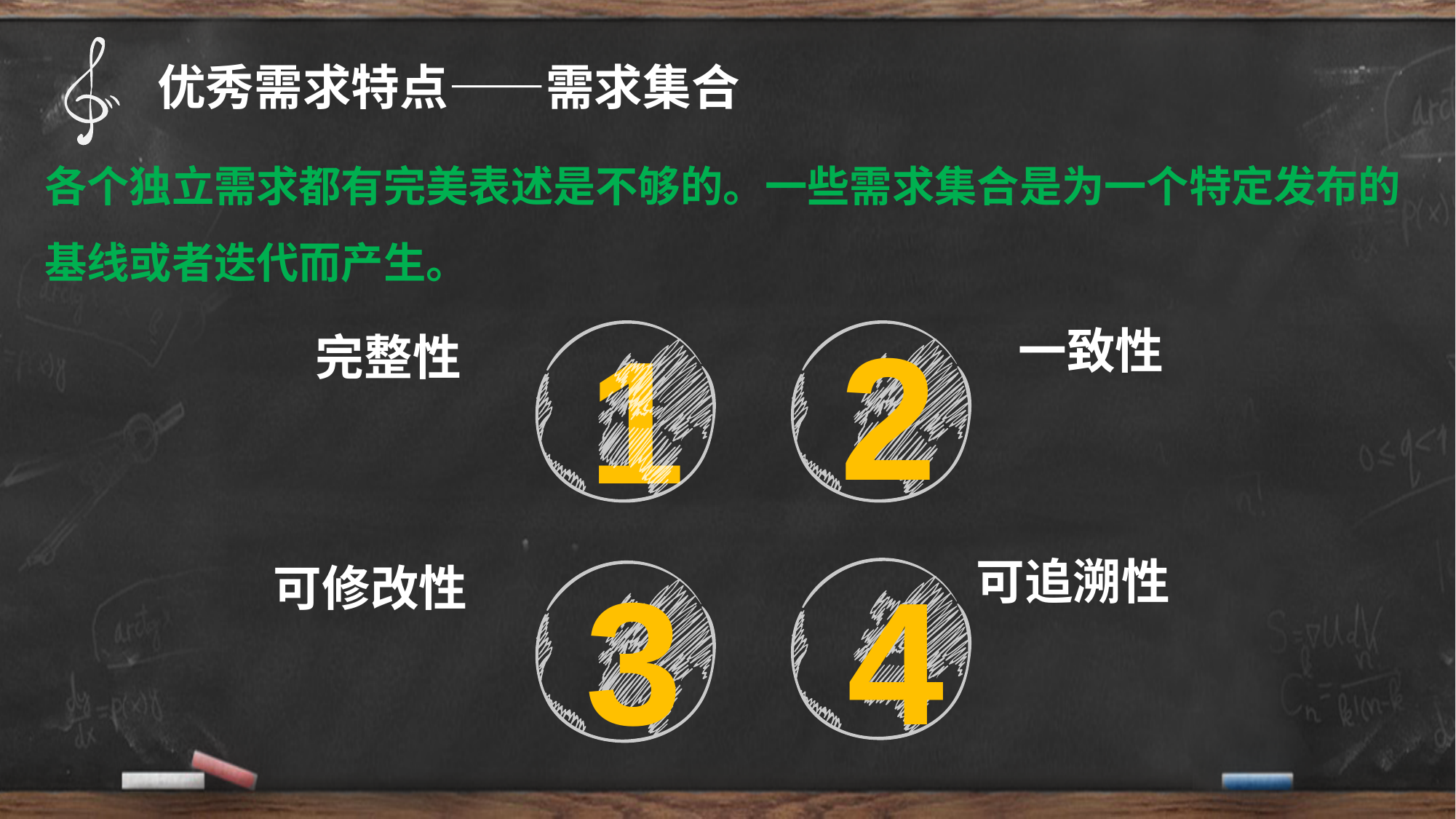

优秀需求特点——需求集合
各个独立需求都有完美表述是不够的。一些需求集合是为一个特定发布的基线或者迭代而产生。
2
1

一致性
完整性
3
4
可追溯性
可修改性